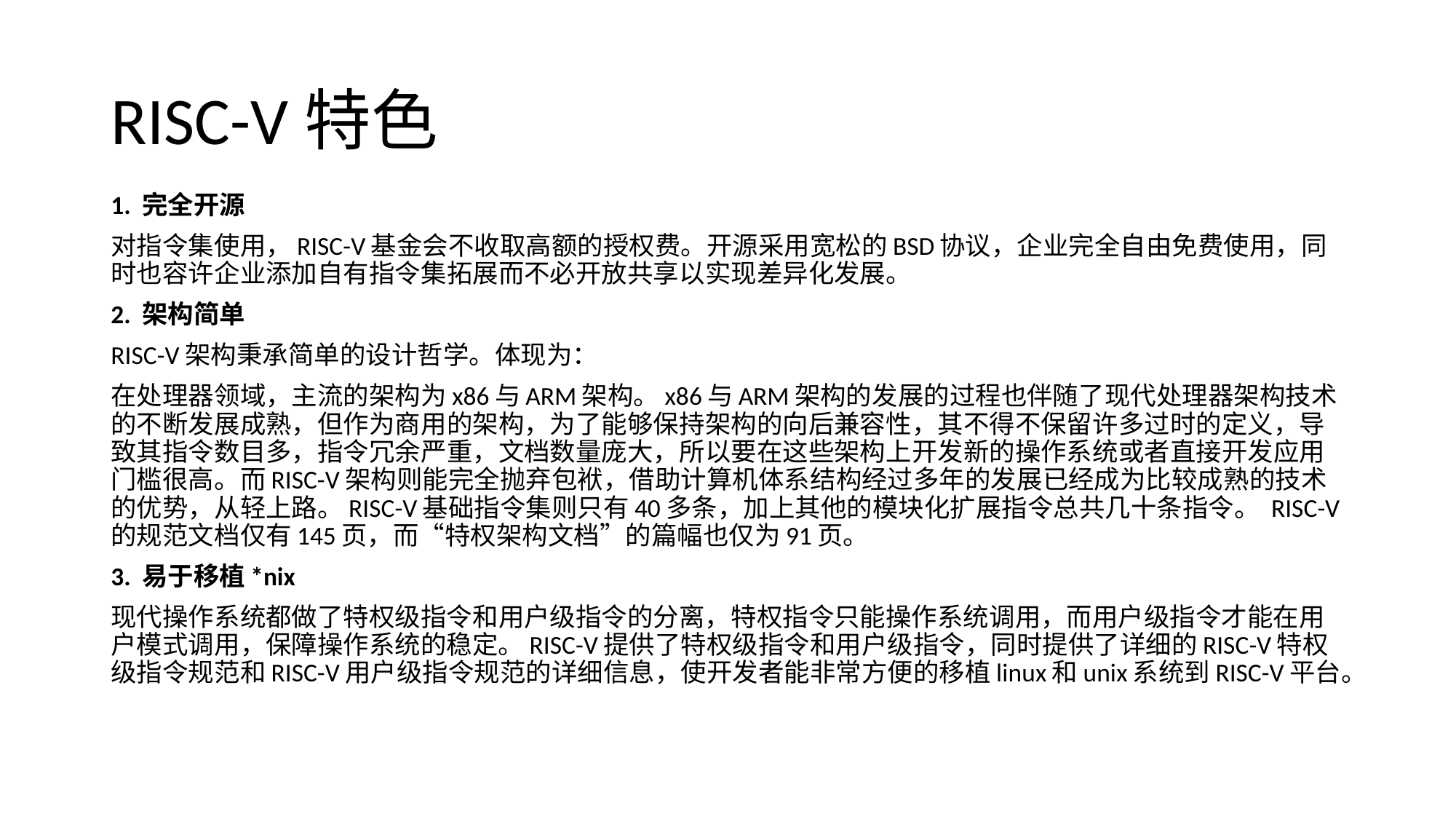

# RISC-V特色
1. 完全开源
对指令集使用，RISC-V基金会不收取高额的授权费。开源采用宽松的BSD协议，企业完全自由免费使用，同时也容许企业添加自有指令集拓展而不必开放共享以实现差异化发展。
2. 架构简单
RISC-V架构秉承简单的设计哲学。体现为：
在处理器领域，主流的架构为x86与ARM架构。x86与ARM架构的发展的过程也伴随了现代处理器架构技术的不断发展成熟，但作为商用的架构，为了能够保持架构的向后兼容性，其不得不保留许多过时的定义，导致其指令数目多，指令冗余严重，文档数量庞大，所以要在这些架构上开发新的操作系统或者直接开发应用门槛很高。而RISC-V架构则能完全抛弃包袱，借助计算机体系结构经过多年的发展已经成为比较成熟的技术的优势，从轻上路。RISC-V基础指令集则只有40多条，加上其他的模块化扩展指令总共几十条指令。 RISC-V的规范文档仅有145页，而“特权架构文档”的篇幅也仅为91页。
3. 易于移植*nix
现代操作系统都做了特权级指令和用户级指令的分离，特权指令只能操作系统调用，而用户级指令才能在用户模式调用，保障操作系统的稳定。RISC-V提供了特权级指令和用户级指令，同时提供了详细的RISC-V特权级指令规范和RISC-V用户级指令规范的详细信息，使开发者能非常方便的移植linux和unix系统到RISC-V平台。